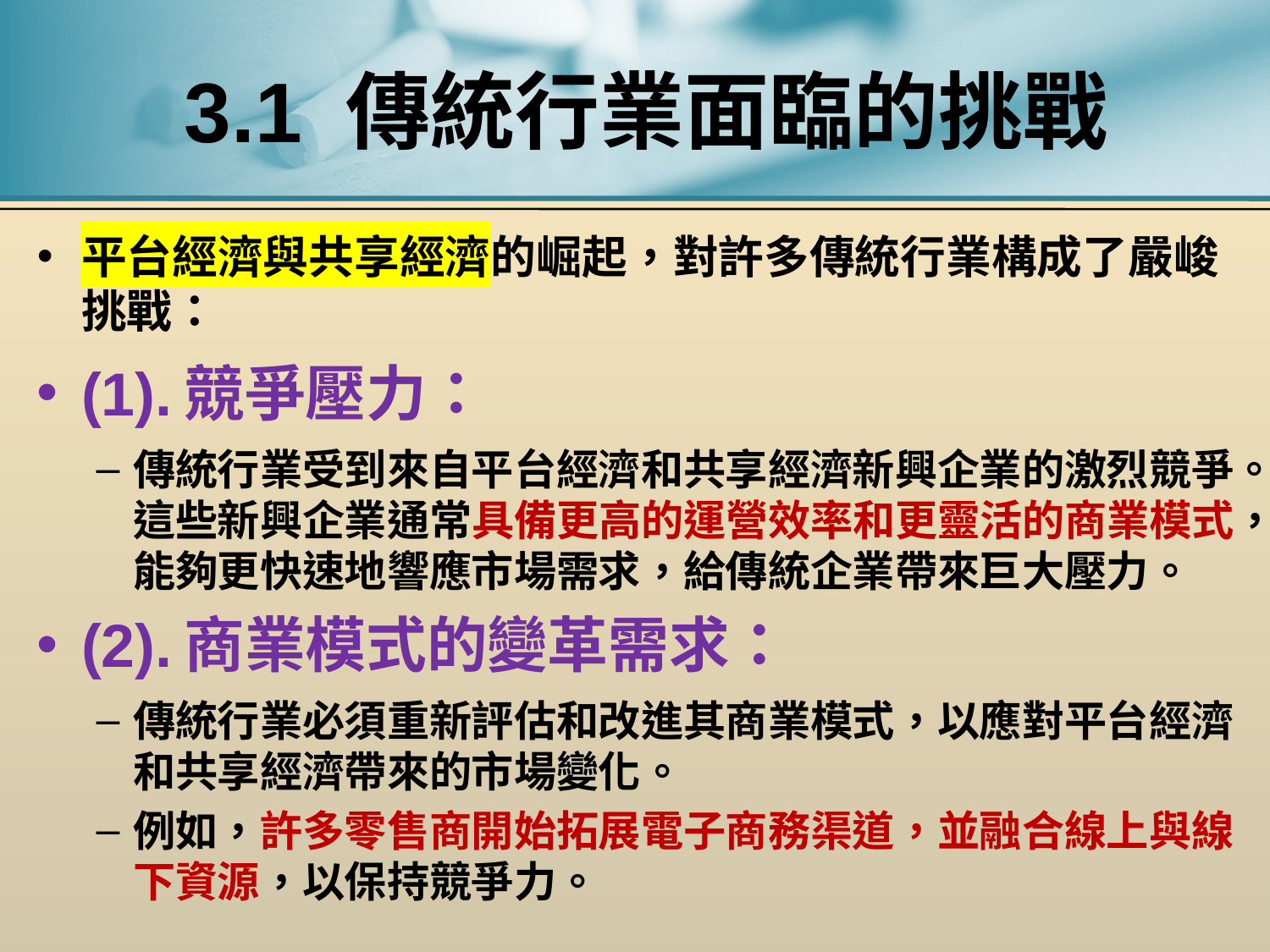

# 3.1 傳統行業面臨的挑戰
平台經濟與共享經濟的崛起，對許多傳統行業構成了嚴峻挑戰：
(1).競爭壓力：
傳統行業受到來自平台經濟和共享經濟新興企業的激烈競爭。這些新興企業通常具備更高的運營效率和更靈活的商業模式，能夠更快速地響應市場需求，給傳統企業帶來巨大壓力。
(2).商業模式的變革需求：
傳統行業必須重新評估和改進其商業模式，以應對平台經濟和共享經濟帶來的市場變化。
例如，許多零售商開始拓展電子商務渠道，並融合線上與線下資源，以保持競爭力。